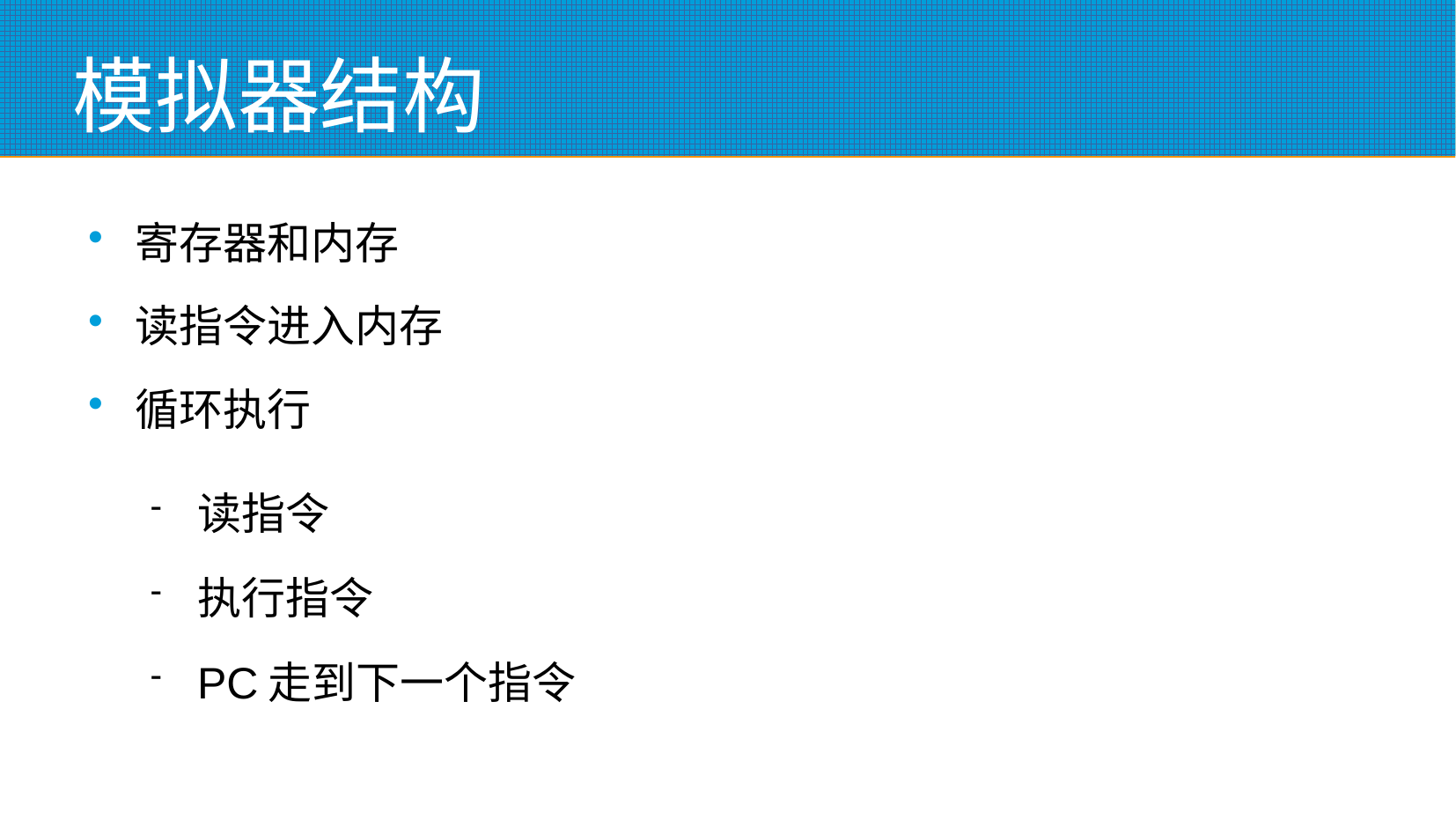

# 模拟器结构
寄存器和内存
读指令进入内存
循环执行
读指令
执行指令
PC走到下一个指令